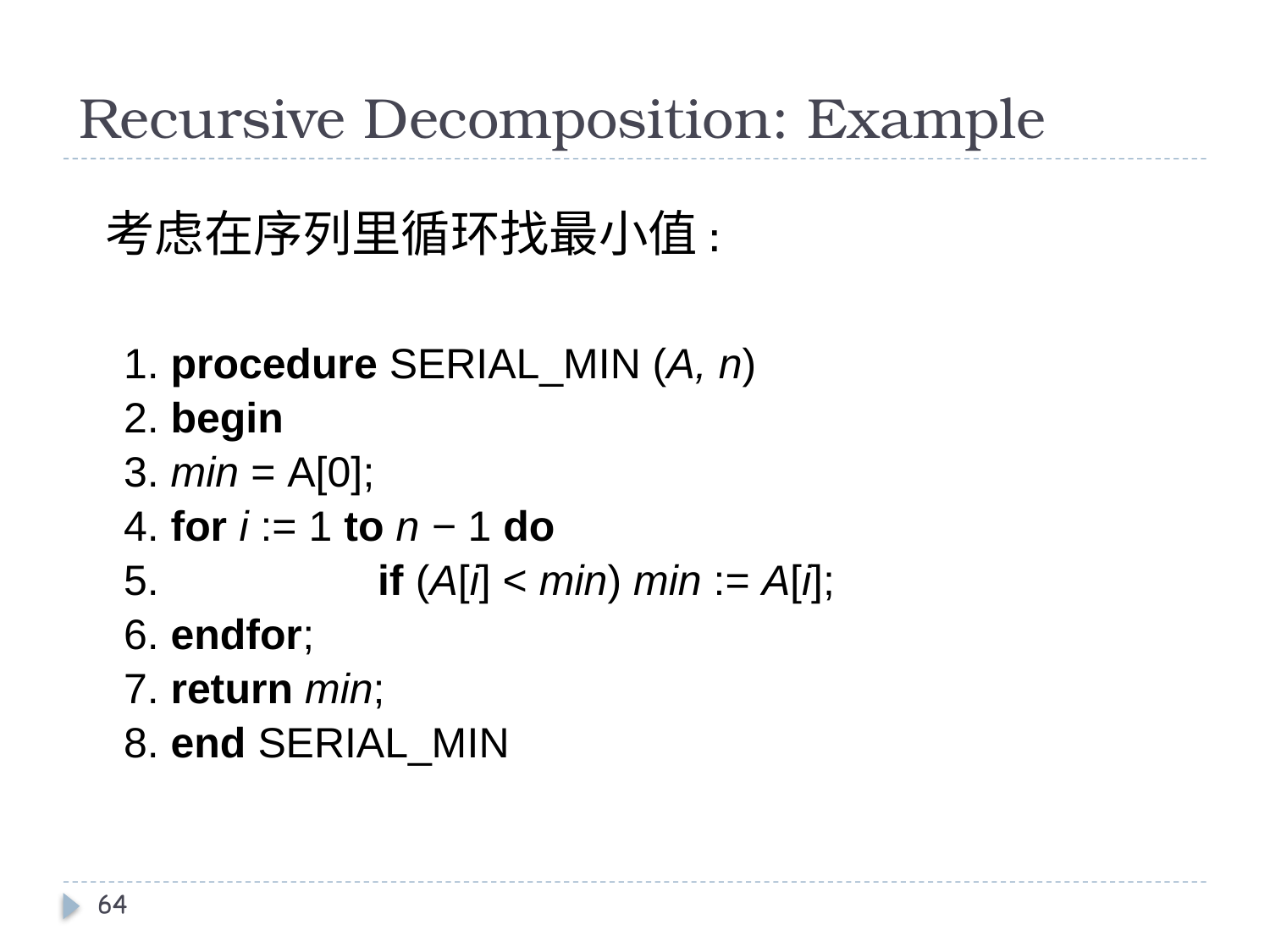

# Recursive Decomposition: Example
	考虑在序列里循环找最小值:

	1. procedure SERIAL_MIN (A, n)
	2. begin
	3. min = A[0];
	4. for i := 1 to n − 1 do
	5. 		if (A[i] < min) min := A[i];
	6. endfor;
	7. return min;
	8. end SERIAL_MIN
64